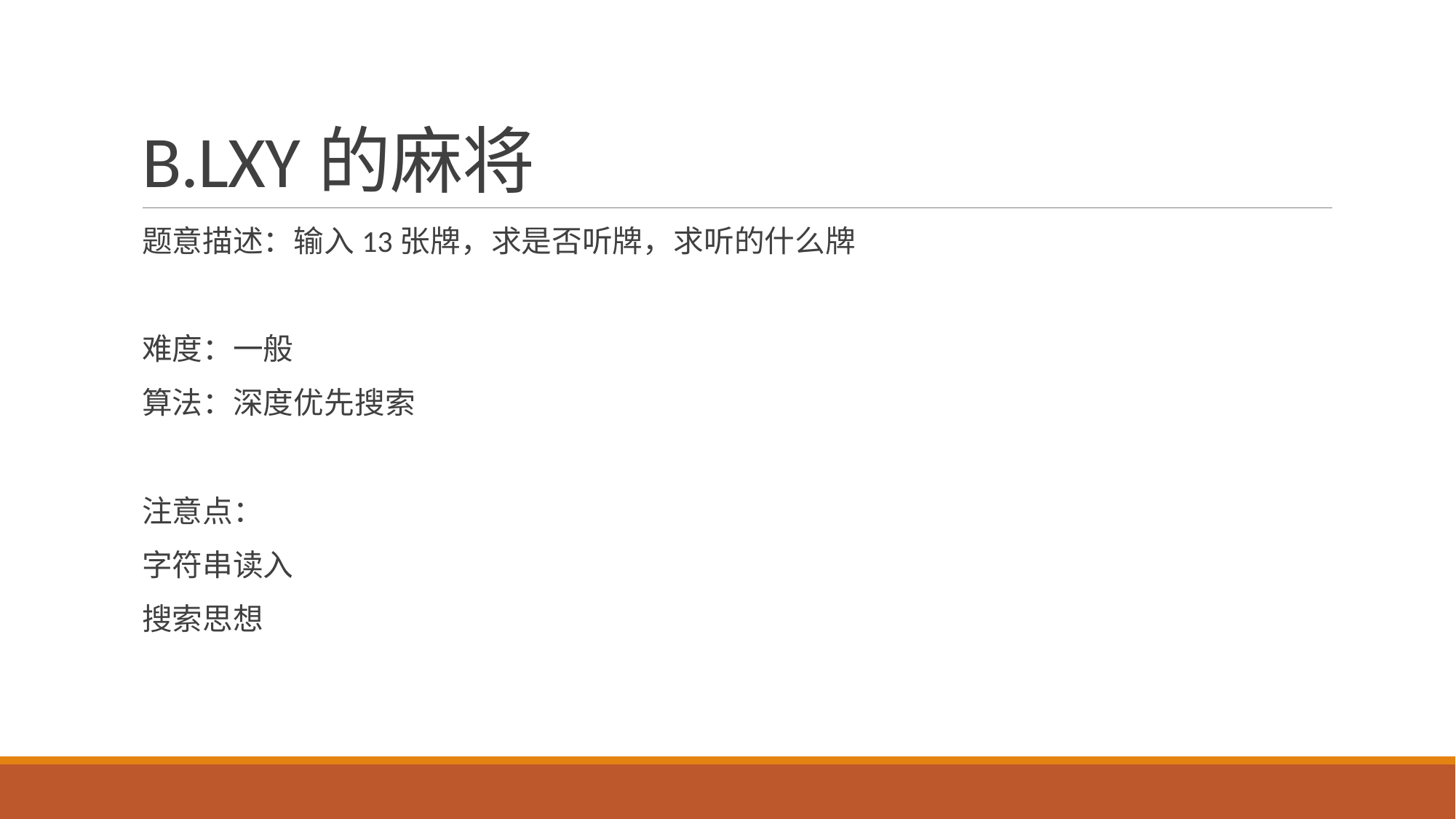

# B.LXY的麻将
题意描述：输入13张牌，求是否听牌，求听的什么牌

难度：一般
算法：深度优先搜索

注意点：
字符串读入
搜索思想